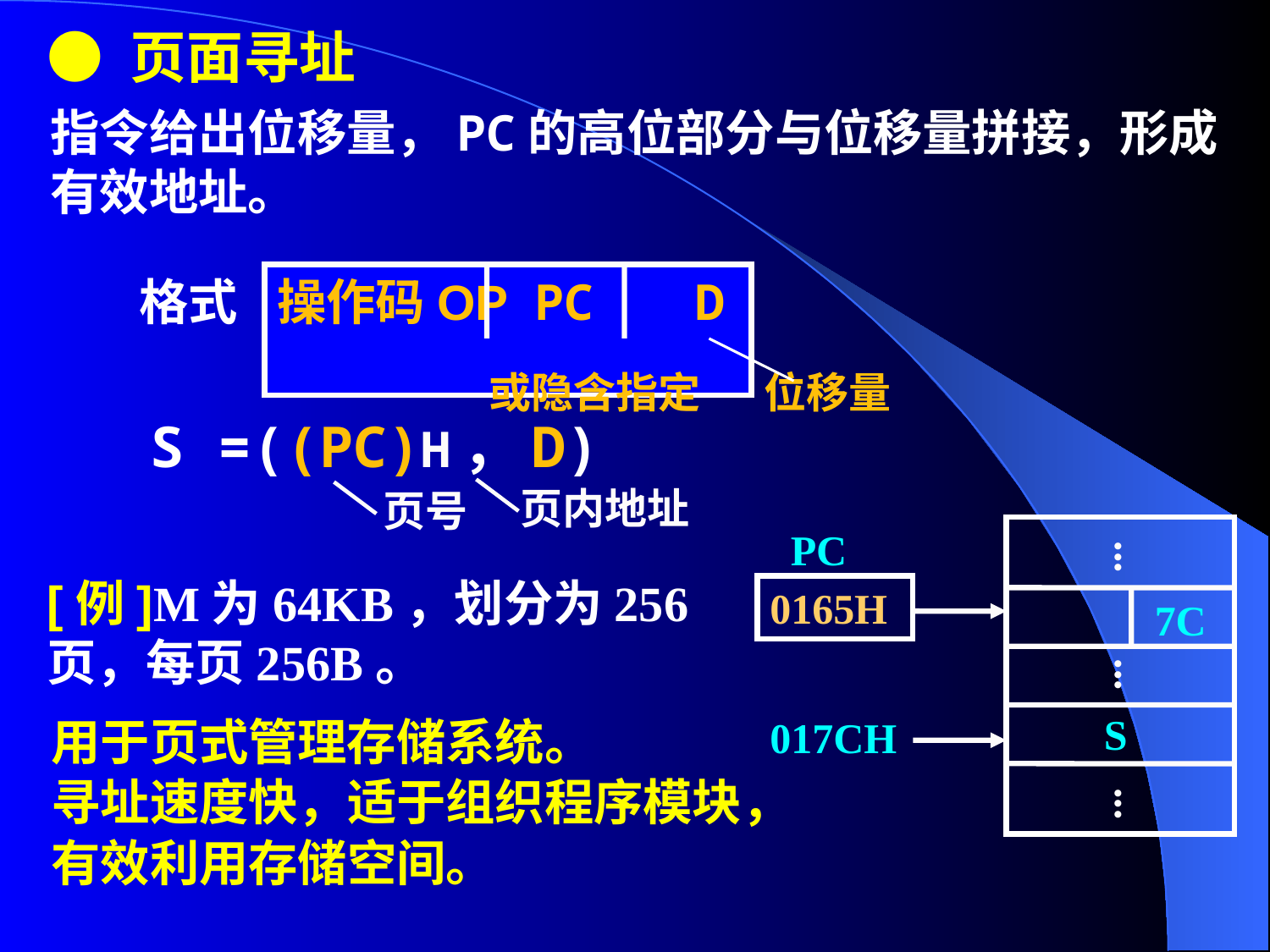

● 页面寻址
指令给出位移量，PC的高位部分与位移量拼接，形成有效地址。
格式
操作码OP  PC    D

或隐含指定
位移量
S =((PC)H，D)
页内地址
页号

PC
0165H

...

7C

...
S

...

017CH

[例]M为64KB，划分为256页，每页256B。
用于页式管理存储系统。
寻址速度快，适于组织程序模块，
有效利用存储空间。